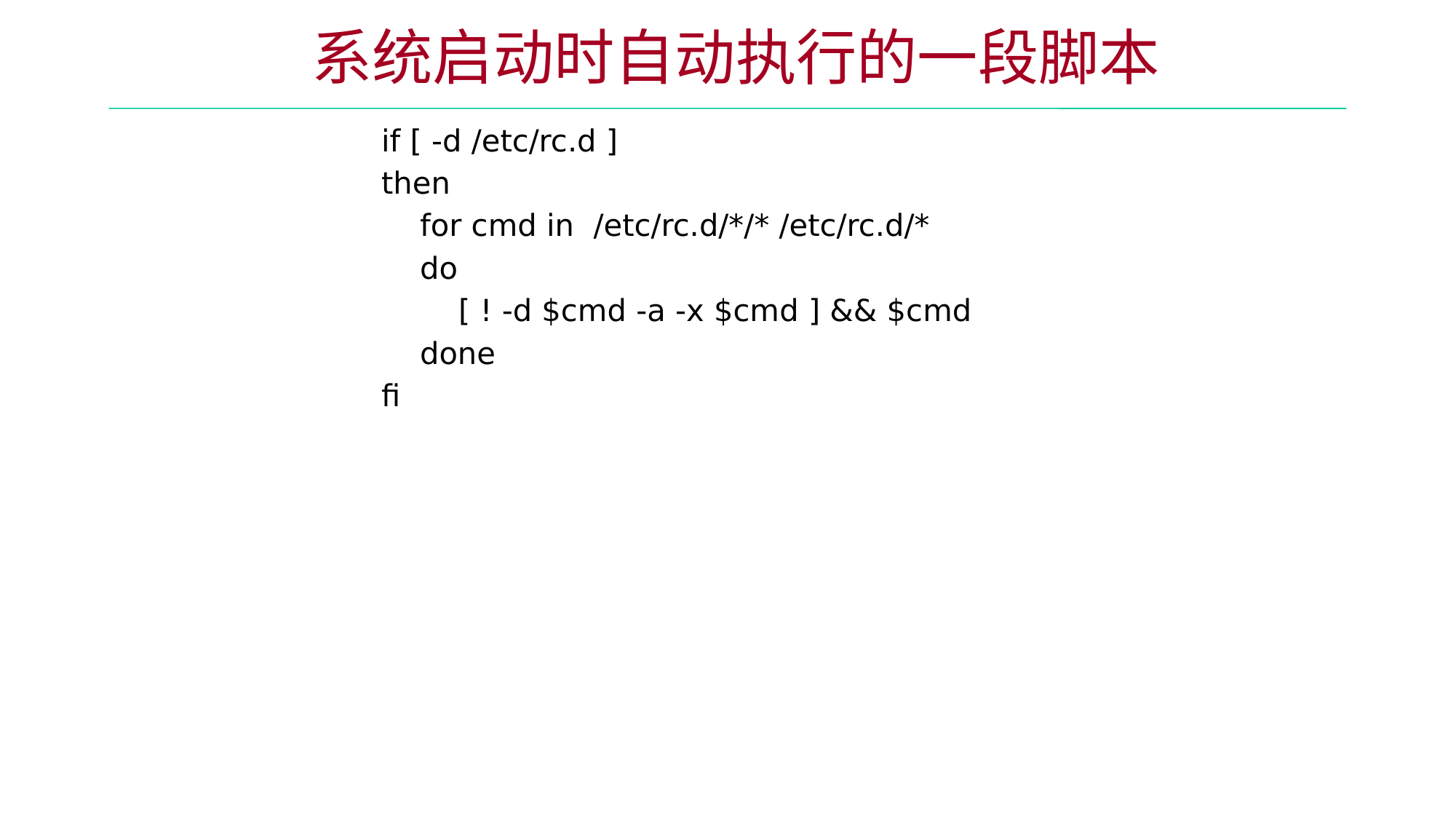

系统启动时自动执行的一段脚本
if [ -d /etc/rc.d ]
then
    for cmd in  /etc/rc.d/*/* /etc/rc.d/*
    do
        [ ! -d $cmd -a -x $cmd ] && $cmd
    done
fi